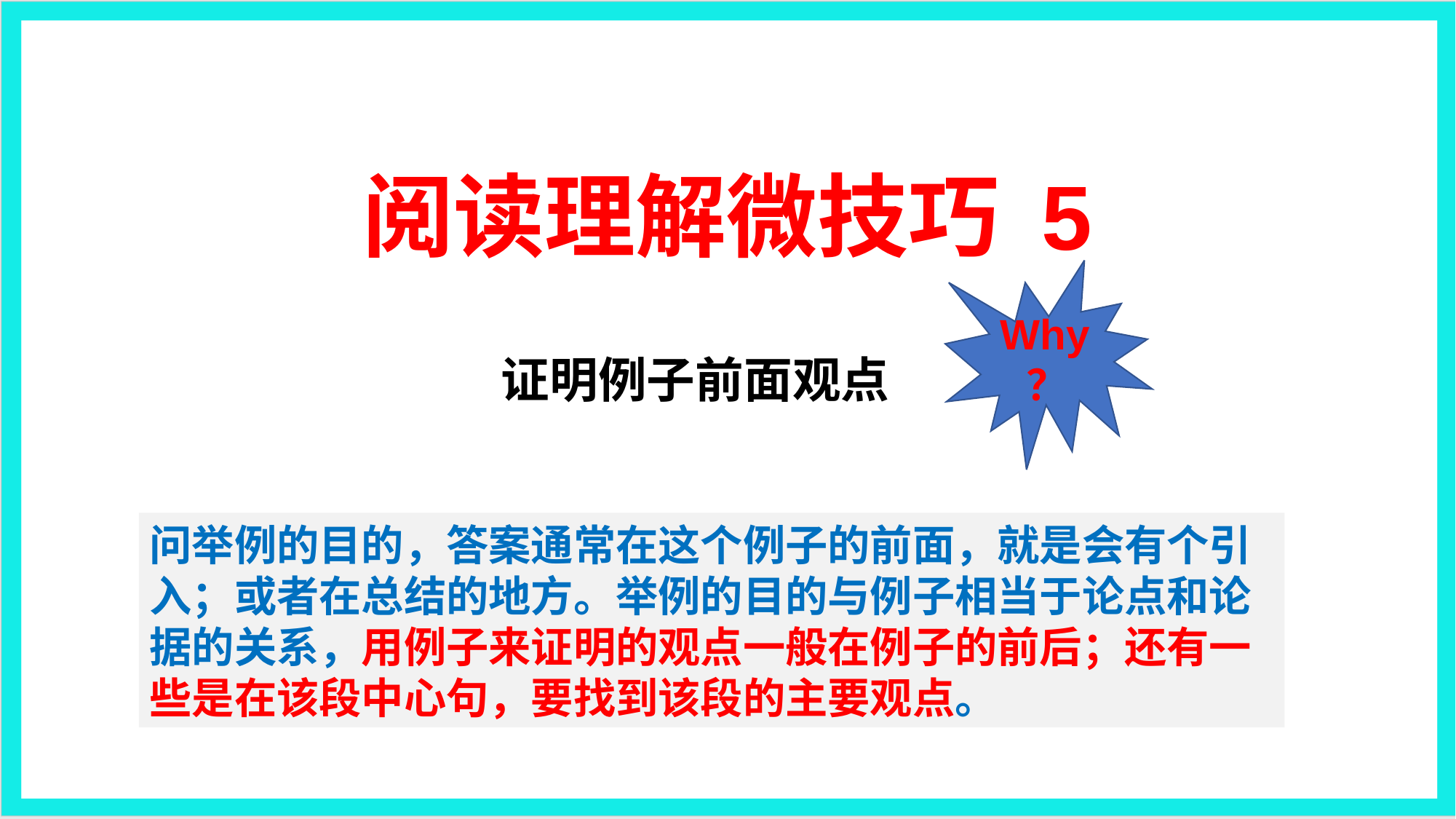

# 阅读理解微技巧 5
Why？
证明例子前面观点
问举例的目的，答案通常在这个例子的前面，就是会有个引入；或者在总结的地方。举例的目的与例子相当于论点和论据的关系，用例子来证明的观点一般在例子的前后；还有一些是在该段中心句，要找到该段的主要观点。